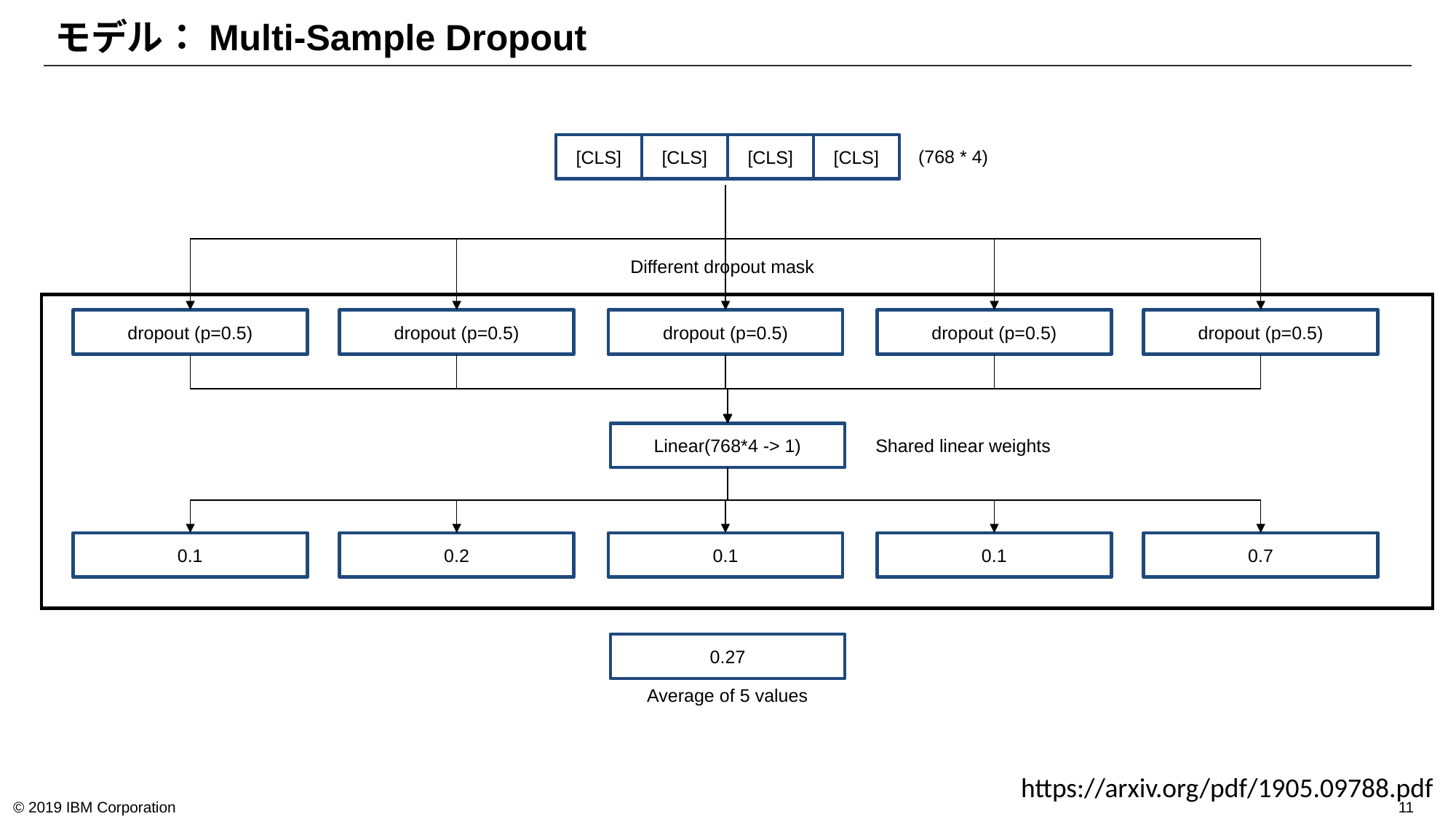

# モデル：Multi-Sample Dropout
[CLS]
[CLS]
[CLS]
[CLS]
(768 * 4)
Different dropout mask

dropout (p=0.5)
dropout (p=0.5)
dropout (p=0.5)
dropout (p=0.5)
dropout (p=0.5)
Linear(768*4 -> 1)
Shared linear weights
0.1
0.2
0.1
0.1
0.7
0.27
Average of 5 values
https://arxiv.org/pdf/1905.09788.pdf